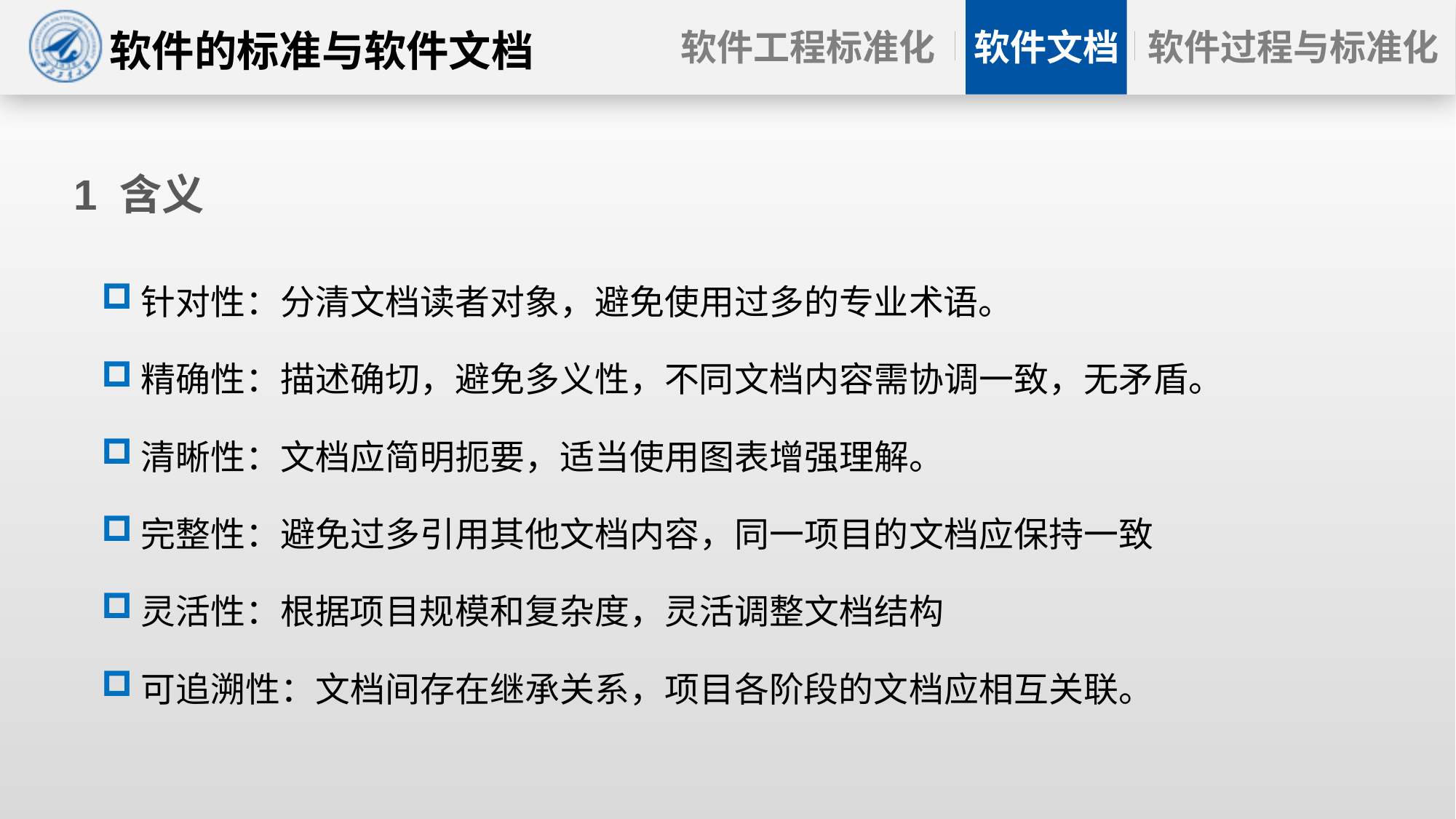

# 1 含义
针对性：分清文档读者对象，避免使用过多的专业术语。
精确性：描述确切，避免多义性，不同文档内容需协调一致，无矛盾。
清晰性：文档应简明扼要，适当使用图表增强理解。
完整性：避免过多引用其他文档内容，同一项目的文档应保持一致
灵活性：根据项目规模和复杂度，灵活调整文档结构
可追溯性：文档间存在继承关系，项目各阶段的文档应相互关联。